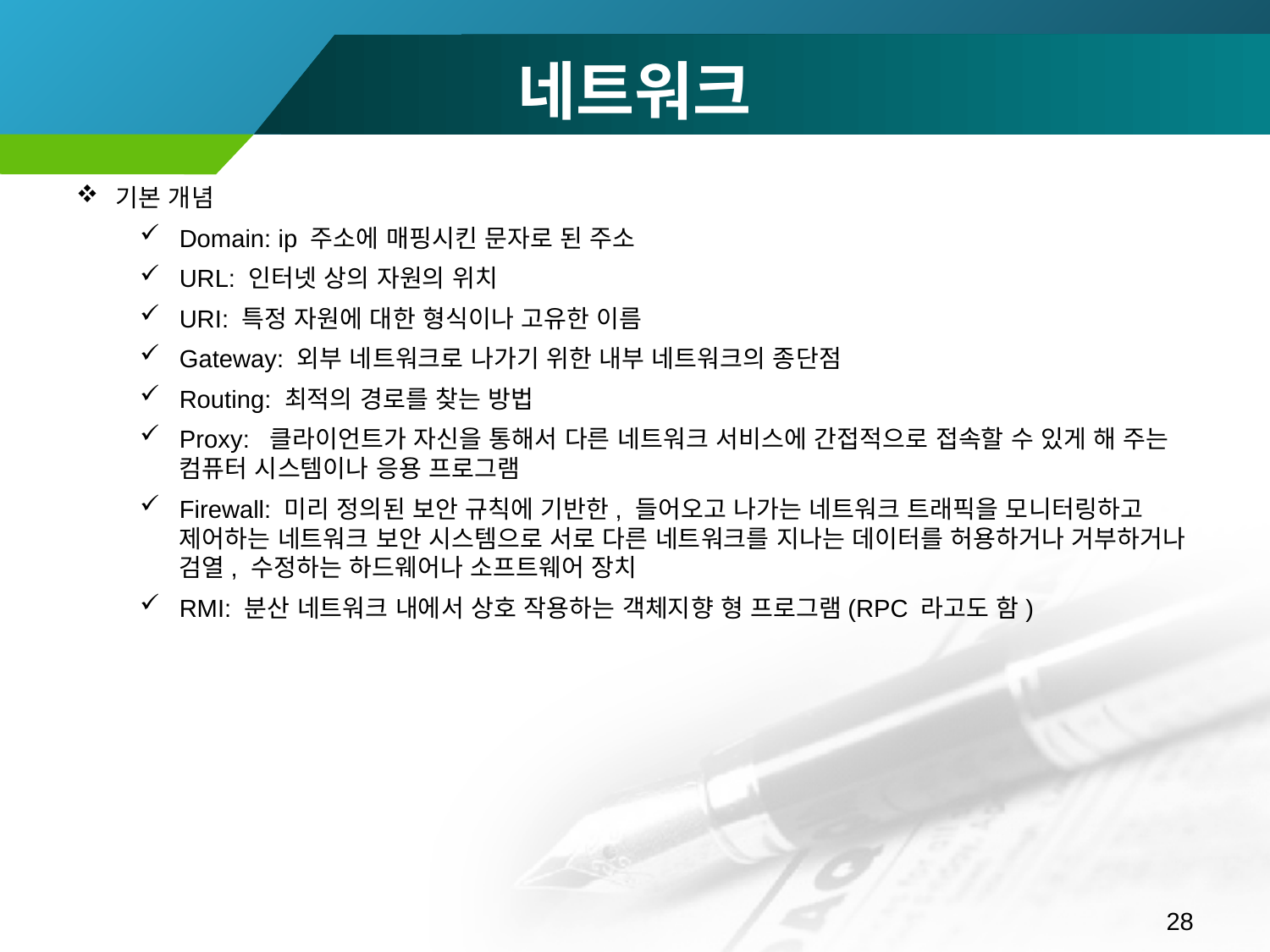

네트워크
기본 개념
Domain: ip 주소에 매핑시킨 문자로 된 주소
URL: 인터넷 상의 자원의 위치
URI: 특정 자원에 대한 형식이나 고유한 이름
Gateway: 외부 네트워크로 나가기 위한 내부 네트워크의 종단점
Routing: 최적의 경로를 찾는 방법
Proxy:  클라이언트가 자신을 통해서 다른 네트워크 서비스에 간접적으로 접속할 수 있게 해 주는 컴퓨터 시스템이나 응용 프로그램
Firewall: 미리 정의된 보안 규칙에 기반한, 들어오고 나가는 네트워크 트래픽을 모니터링하고 제어하는 네트워크 보안 시스템으로 서로 다른 네트워크를 지나는 데이터를 허용하거나 거부하거나 검열, 수정하는 하드웨어나 소프트웨어 장치
RMI: 분산 네트워크 내에서 상호 작용하는 객체지향 형 프로그램(RPC 라고도 함)
28